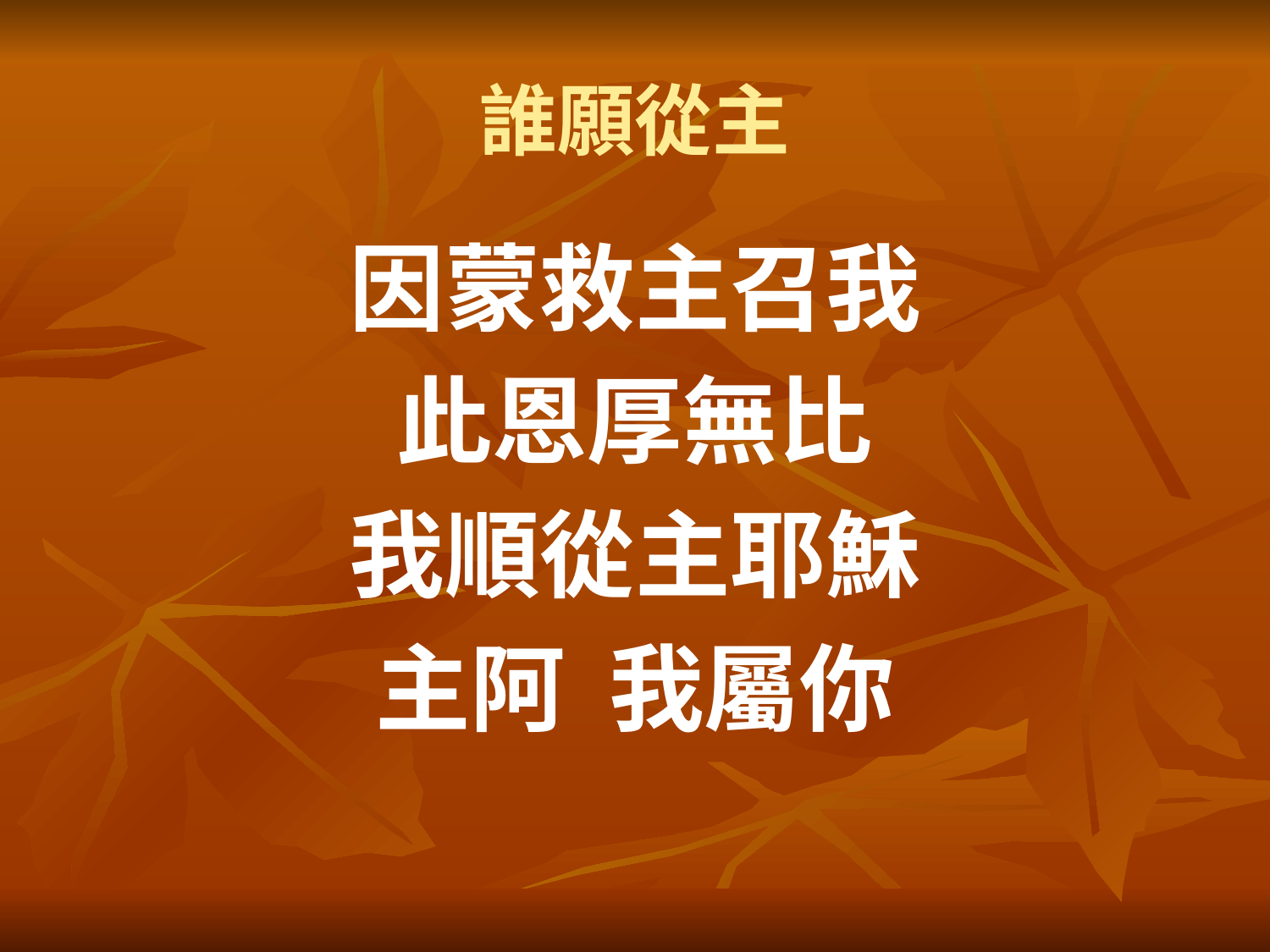

# 誰願從主
因蒙救主召我
此恩厚無比
我順從主耶穌
主阿  我屬你